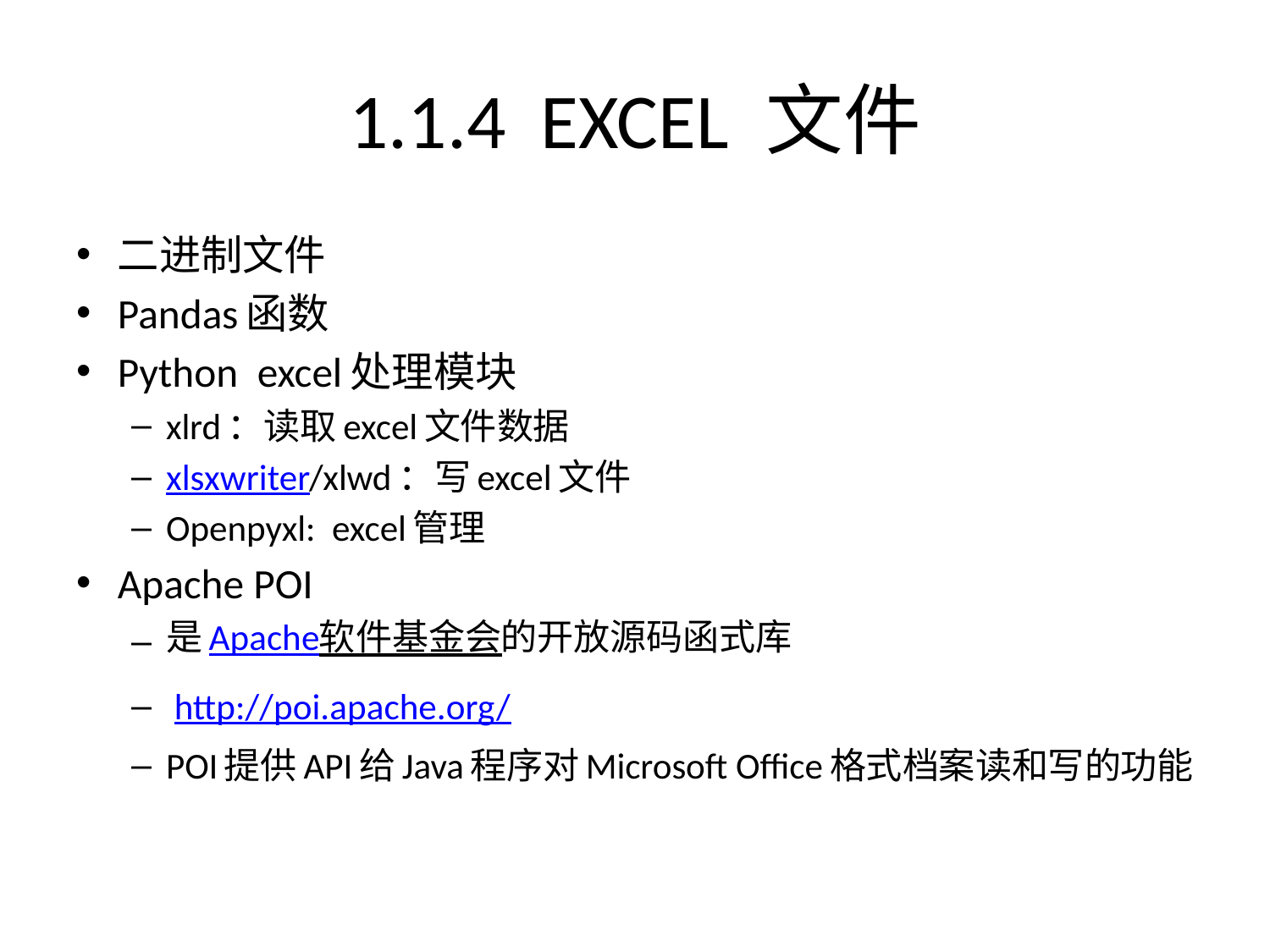

# 1.1.4  EXCEL 文件
二进制文件
Pandas函数
Python  excel处理模块
xlrd：读取excel文件数据
xlsxwriter/xlwd：写excel文件
Openpyxl:  excel管理
Apache POI
是Apache软件基金会的开放源码函式库
 http://poi.apache.org/
POI提供API给Java程序对Microsoft Office格式档案读和写的功能